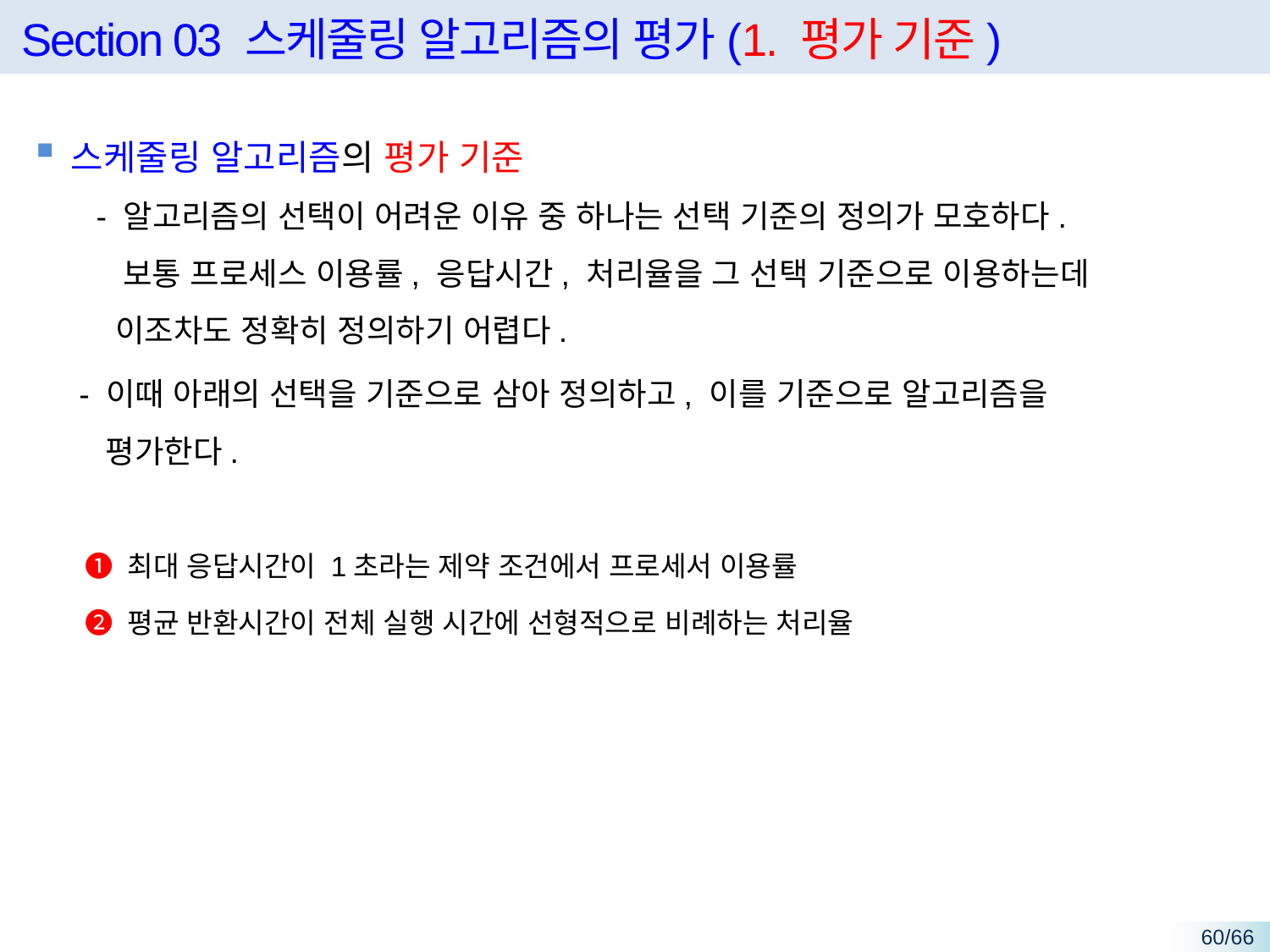

# Section 03 스케줄링 알고리즘의 평가(1. 평가 기준)
스케줄링 알고리즘의 평가 기준
  - 알고리즘의 선택이 어려운 이유 중 하나는 선택 기준의 정의가 모호하다.
     보통 프로세스 이용률, 응답시간, 처리율을 그 선택 기준으로 이용하는데
     이조차도 정확히 정의하기 어렵다.
     - 이때 아래의 선택을 기준으로 삼아 정의하고, 이를 기준으로 알고리즘을
        평가한다.
❶ 최대 응답시간이 1초라는 제약 조건에서 프로세서 이용률
❷ 평균 반환시간이 전체 실행 시간에 선형적으로 비례하는 처리율